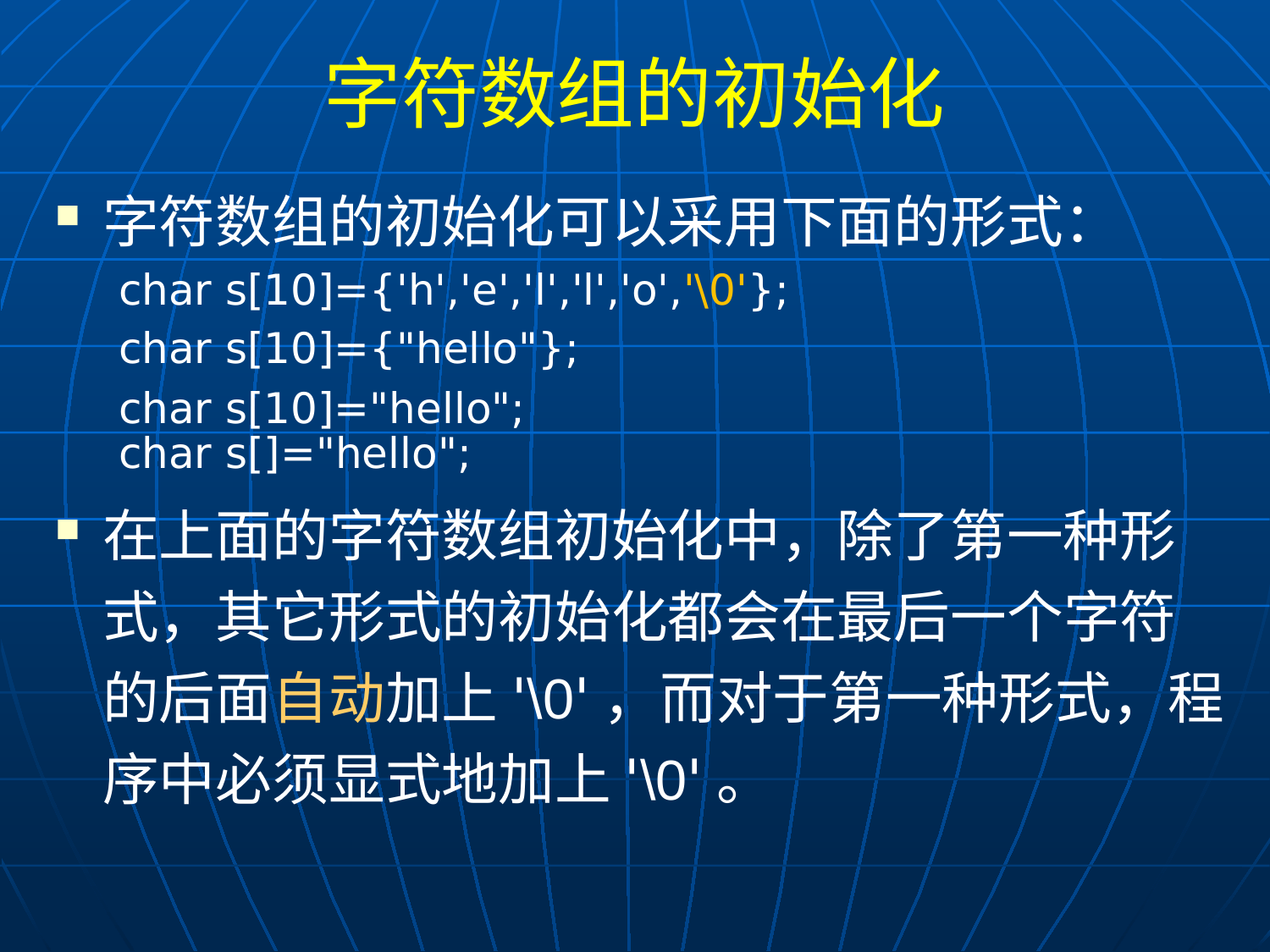

# 字符数组的初始化
字符数组的初始化可以采用下面的形式：
char s[10]={'h','e','l','l','o','\0'};
char s[10]={"hello"};
char s[10]="hello";
char s[]="hello";
在上面的字符数组初始化中，除了第一种形式，其它形式的初始化都会在最后一个字符的后面自动加上'\0'，而对于第一种形式，程序中必须显式地加上'\0'。